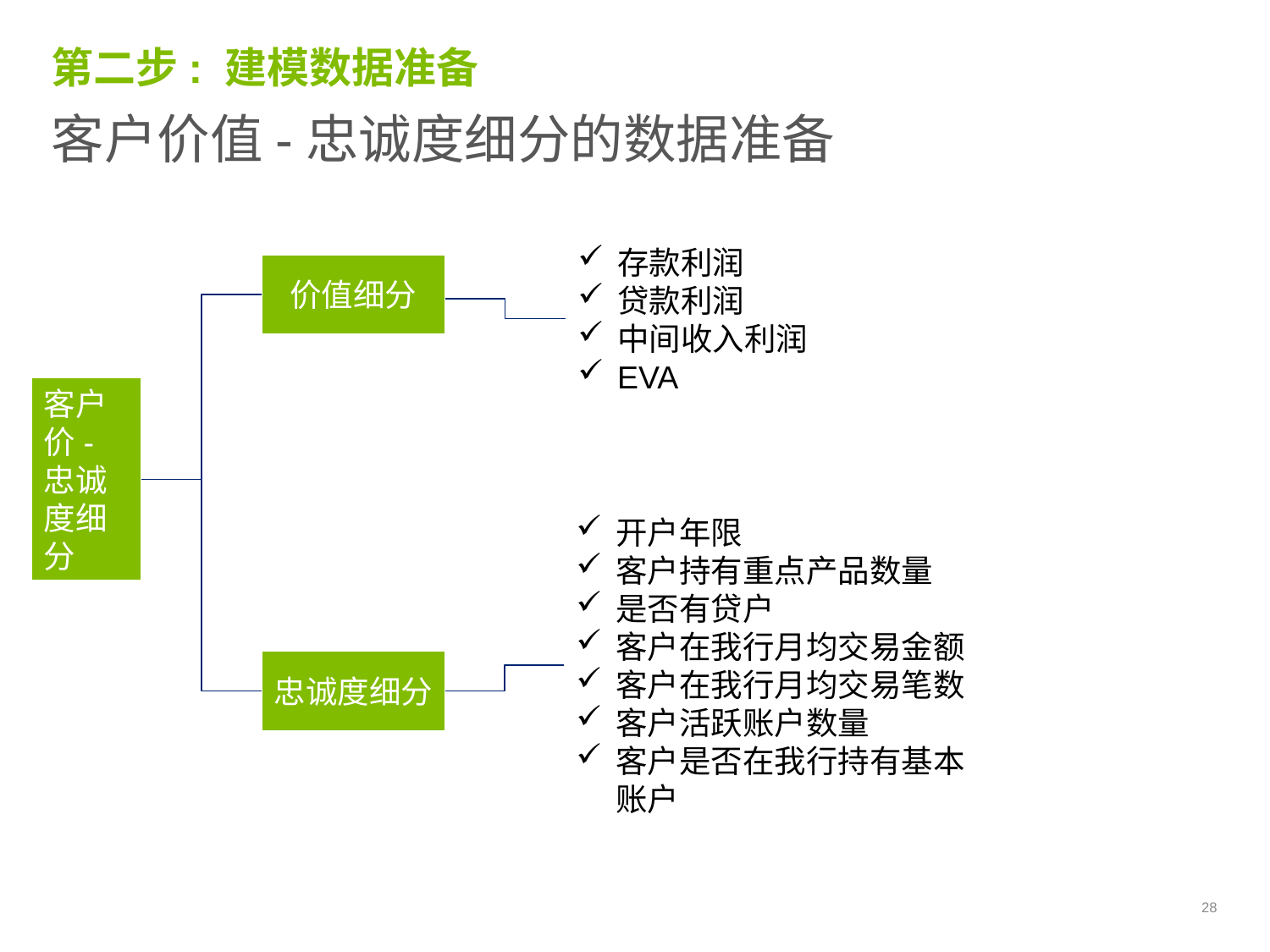

# 第二步: 建模数据准备
客户价值-忠诚度细分的数据准备
价值细分
存款利润
贷款利润
中间收入利润
EVA
客户价-忠诚度细分
开户年限
客户持有重点产品数量
是否有贷户
客户在我行月均交易金额
客户在我行月均交易笔数
客户活跃账户数量
客户是否在我行持有基本账户
忠诚度细分
28